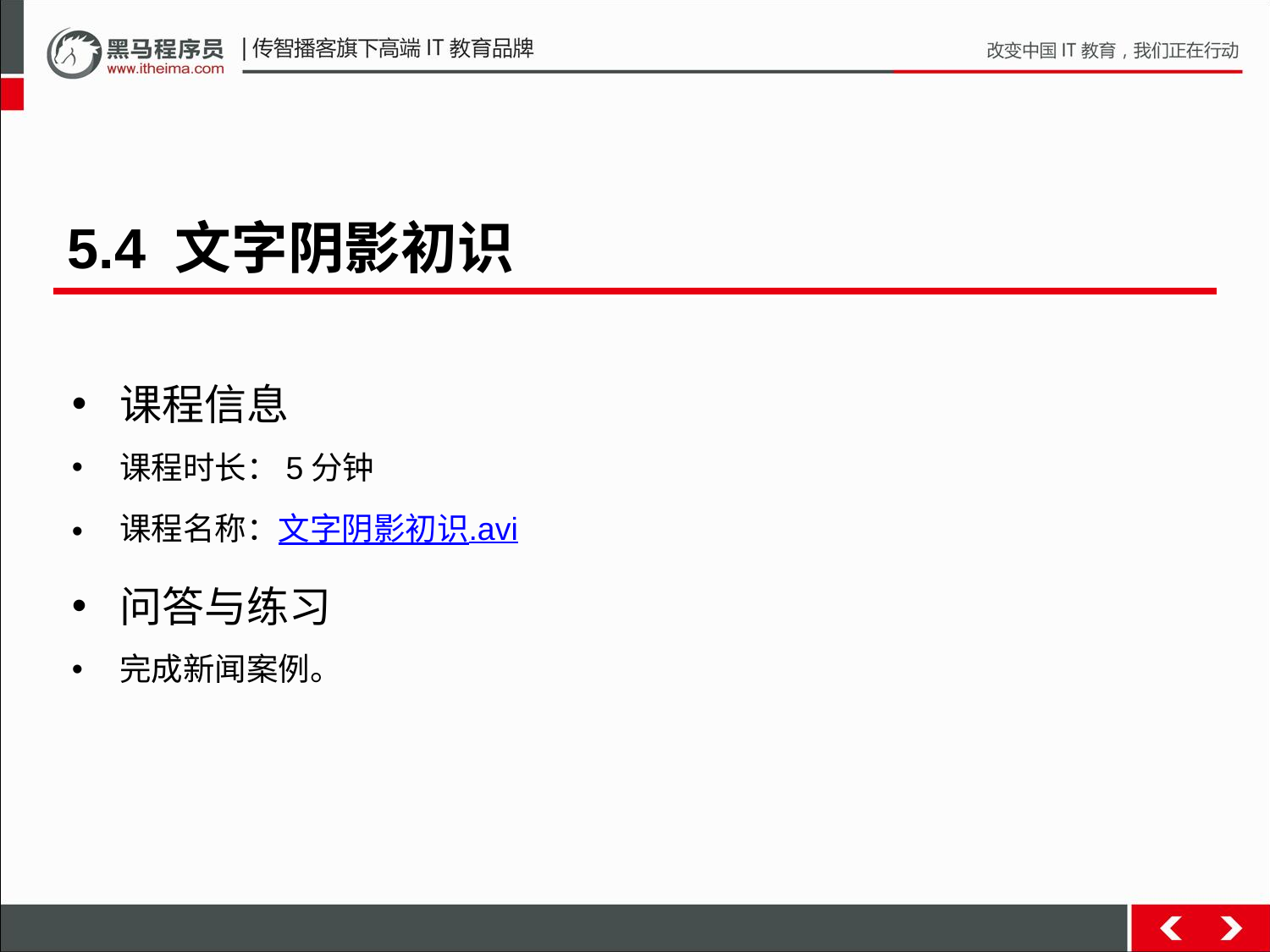

5.4 文字阴影初识
课程信息
课程时长：5分钟
课程名称：文字阴影初识.avi
问答与练习
完成新闻案例。